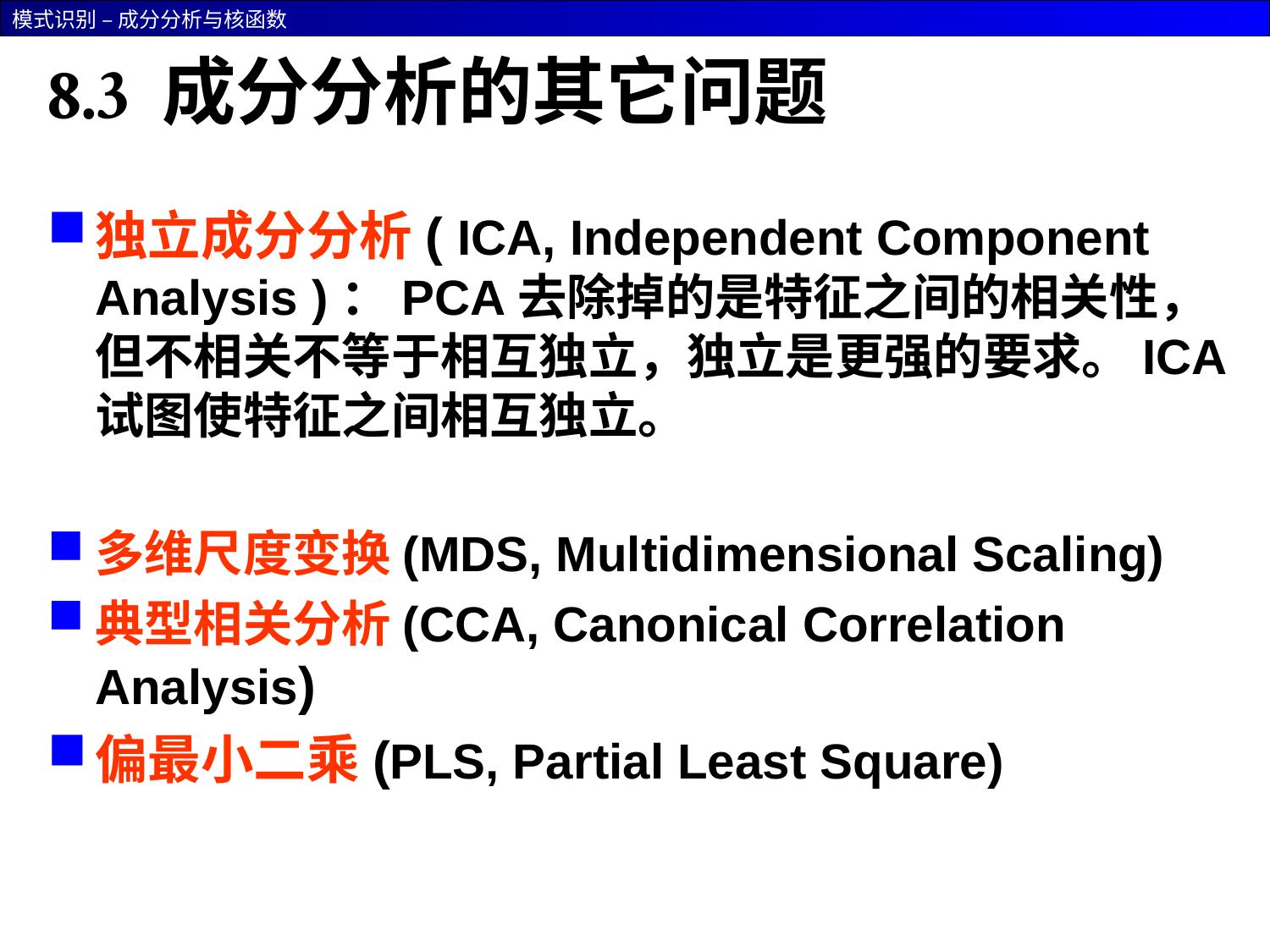

# 8.3 成分分析的其它问题
独立成分分析( ICA, Independent Component Analysis )：PCA去除掉的是特征之间的相关性，但不相关不等于相互独立，独立是更强的要求。ICA试图使特征之间相互独立。

多维尺度变换(MDS, Multidimensional Scaling)
典型相关分析(CCA, Canonical Correlation Analysis)
偏最小二乘(PLS, Partial Least Square)